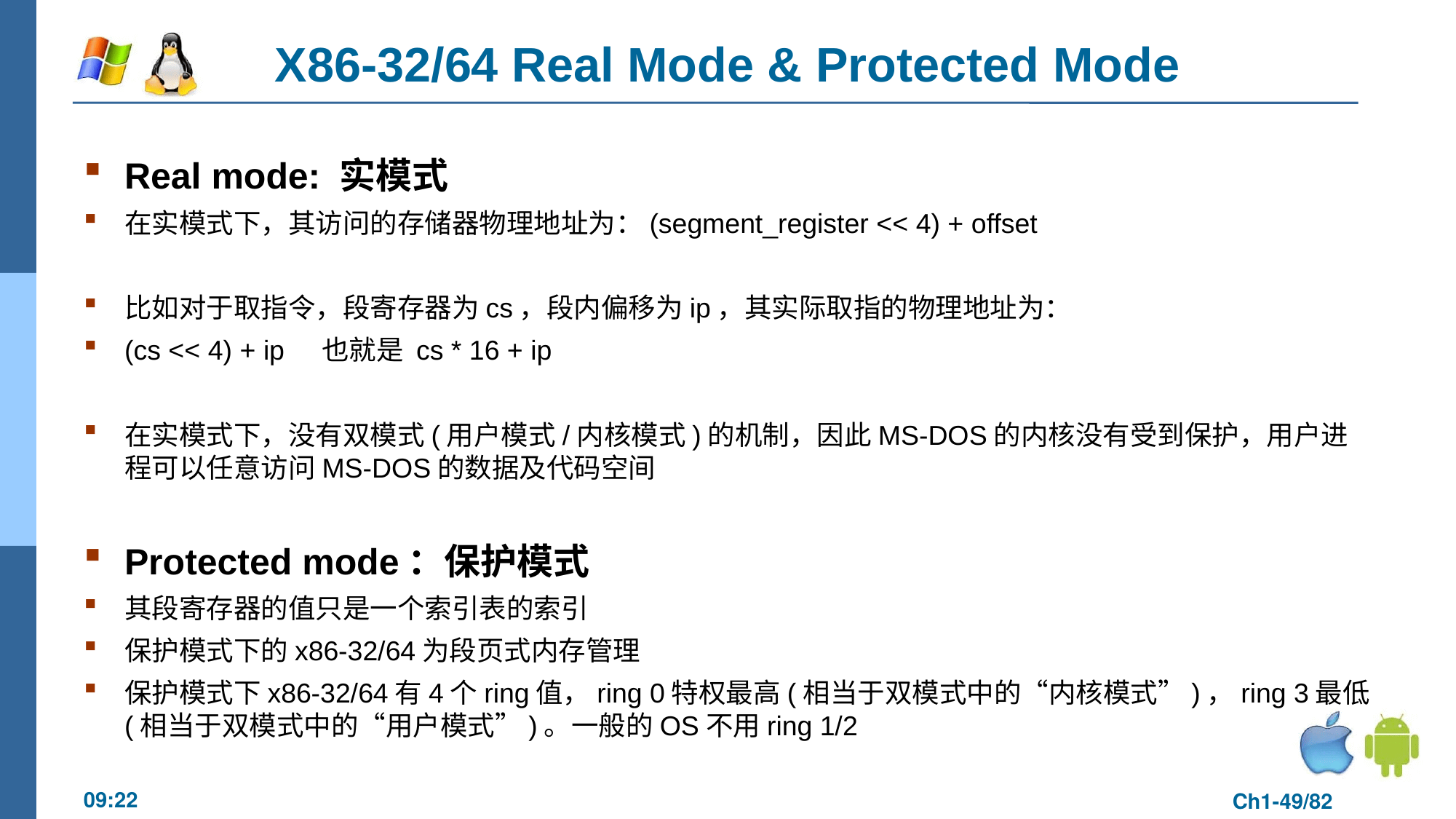

# X86-32/64 Real Mode & Protected Mode
Real mode: 实模式
在实模式下，其访问的存储器物理地址为：(segment_register << 4) + offset

比如对于取指令，段寄存器为cs，段内偏移为ip，其实际取指的物理地址为：
(cs << 4) + ip    也就是 cs * 16 + ip

在实模式下，没有双模式(用户模式/内核模式)的机制，因此MS-DOS的内核没有受到保护，用户进程可以任意访问MS-DOS的数据及代码空间

Protected mode：保护模式
其段寄存器的值只是一个索引表的索引
保护模式下的x86-32/64为段页式内存管理
保护模式下x86-32/64有4个ring值，ring 0特权最高(相当于双模式中的“内核模式”)，ring 3最低(相当于双模式中的“用户模式”)。一般的OS不用ring 1/2